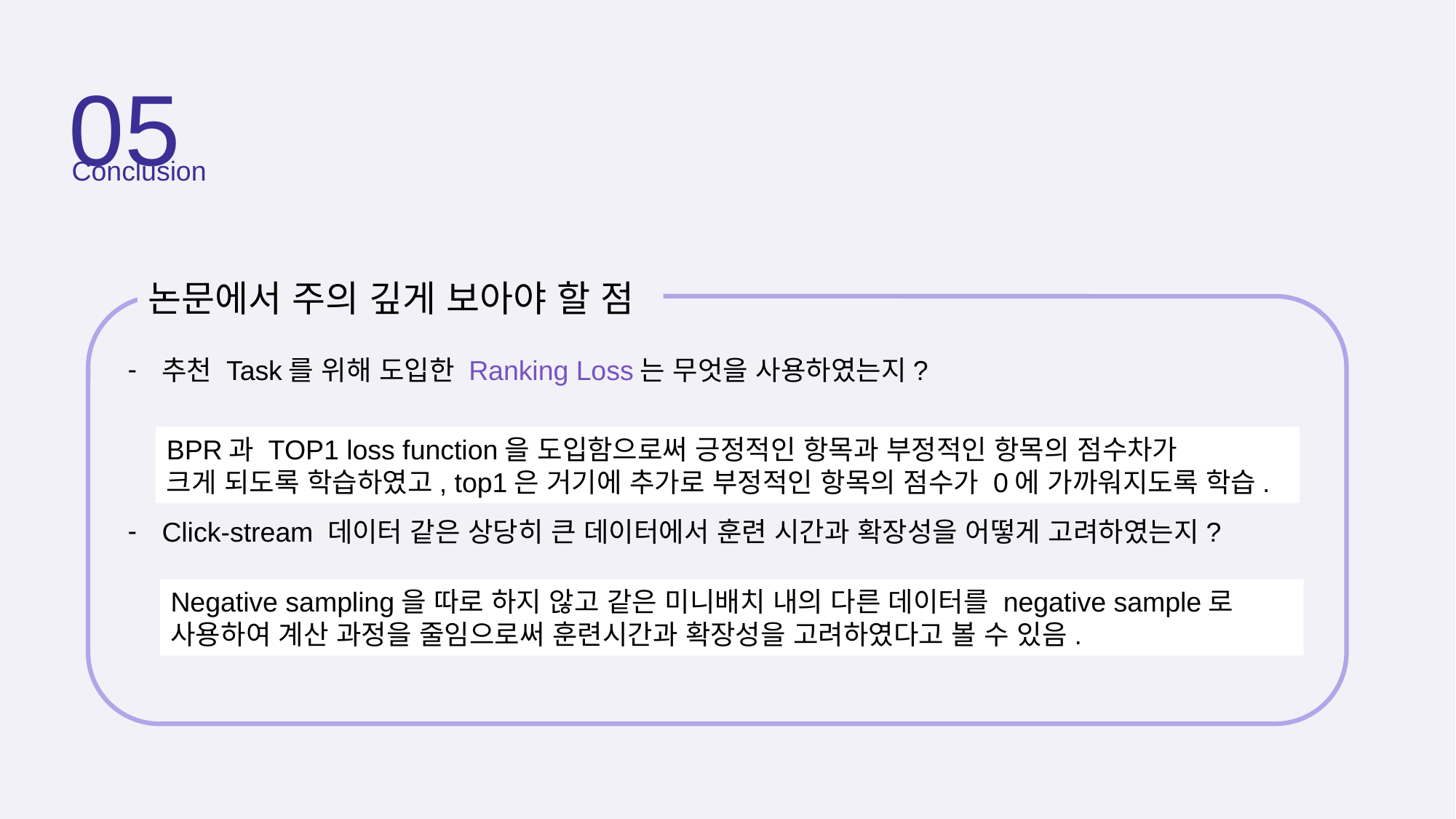

05
Conclusion
논문에서 주의 깊게 보아야 할 점

추천 Task를 위해 도입한 Ranking Loss는 무엇을 사용하였는지?

Click-stream 데이터 같은 상당히 큰 데이터에서 훈련 시간과 확장성을 어떻게 고려하였는지?

BPR과 TOP1 loss function을 도입함으로써 긍정적인 항목과 부정적인 항목의 점수차가
크게 되도록 학습하였고, top1은 거기에 추가로 부정적인 항목의 점수가 0에 가까워지도록 학습.
Negative sampling을 따로 하지 않고 같은 미니배치 내의 다른 데이터를 negative sample로 사용하여 계산 과정을 줄임으로써 훈련시간과 확장성을 고려하였다고 볼 수 있음.